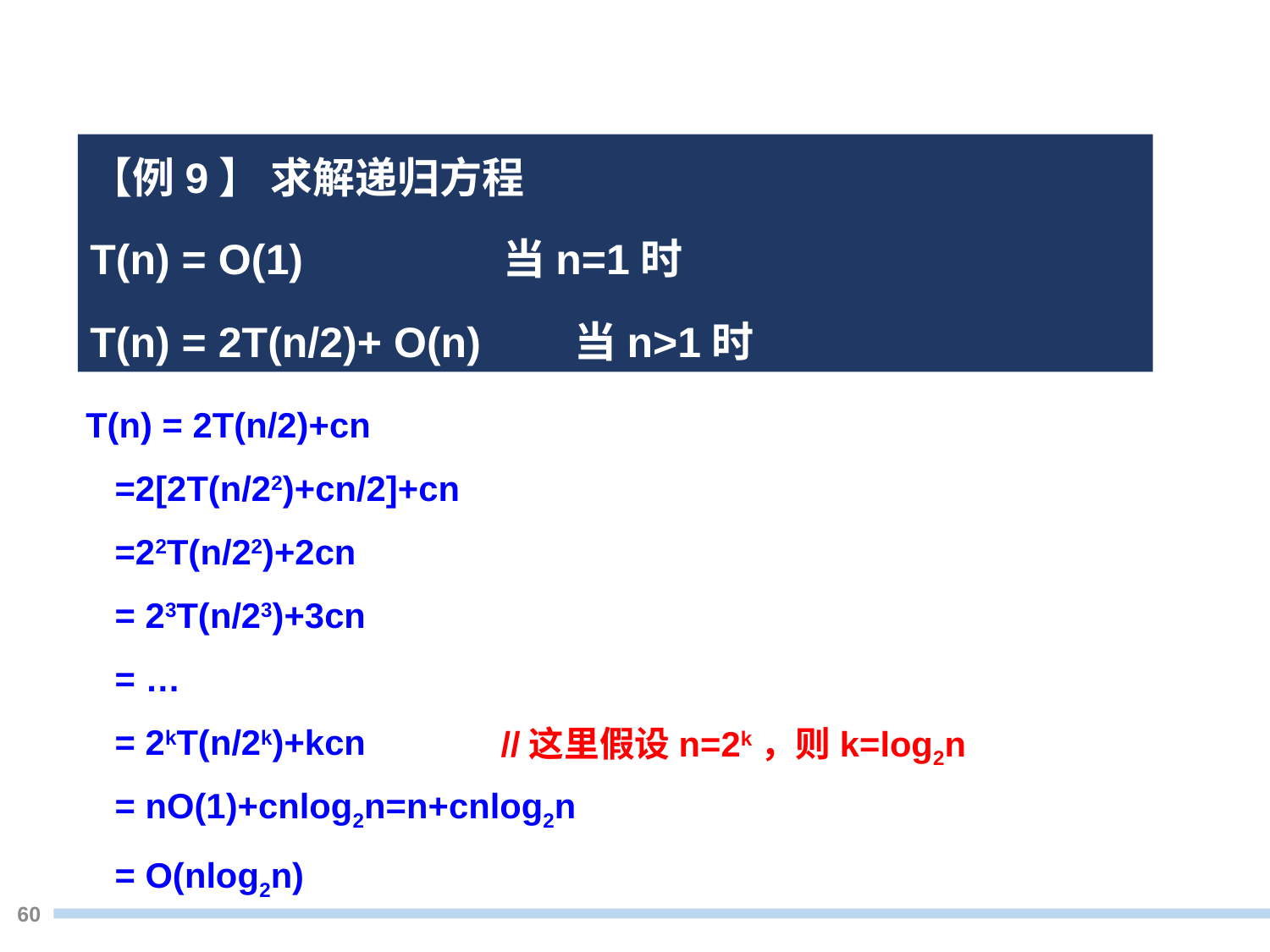

【例9】 求解递归方程
T(n) = O(1)                当n=1时
T(n) = 2T(n/2)+ O(n)       当n>1时
  T(n) = 2T(n/2)+cn
     =2[2T(n/22)+cn/2]+cn
     =22T(n/22)+2cn
     = 23T(n/23)+3cn
     = …
     = 2kT(n/2k)+kcn
     = nO(1)+cnlog2n=n+cnlog2n
     = O(nlog2n)
//这里假设n=2k，则k=log2n
60